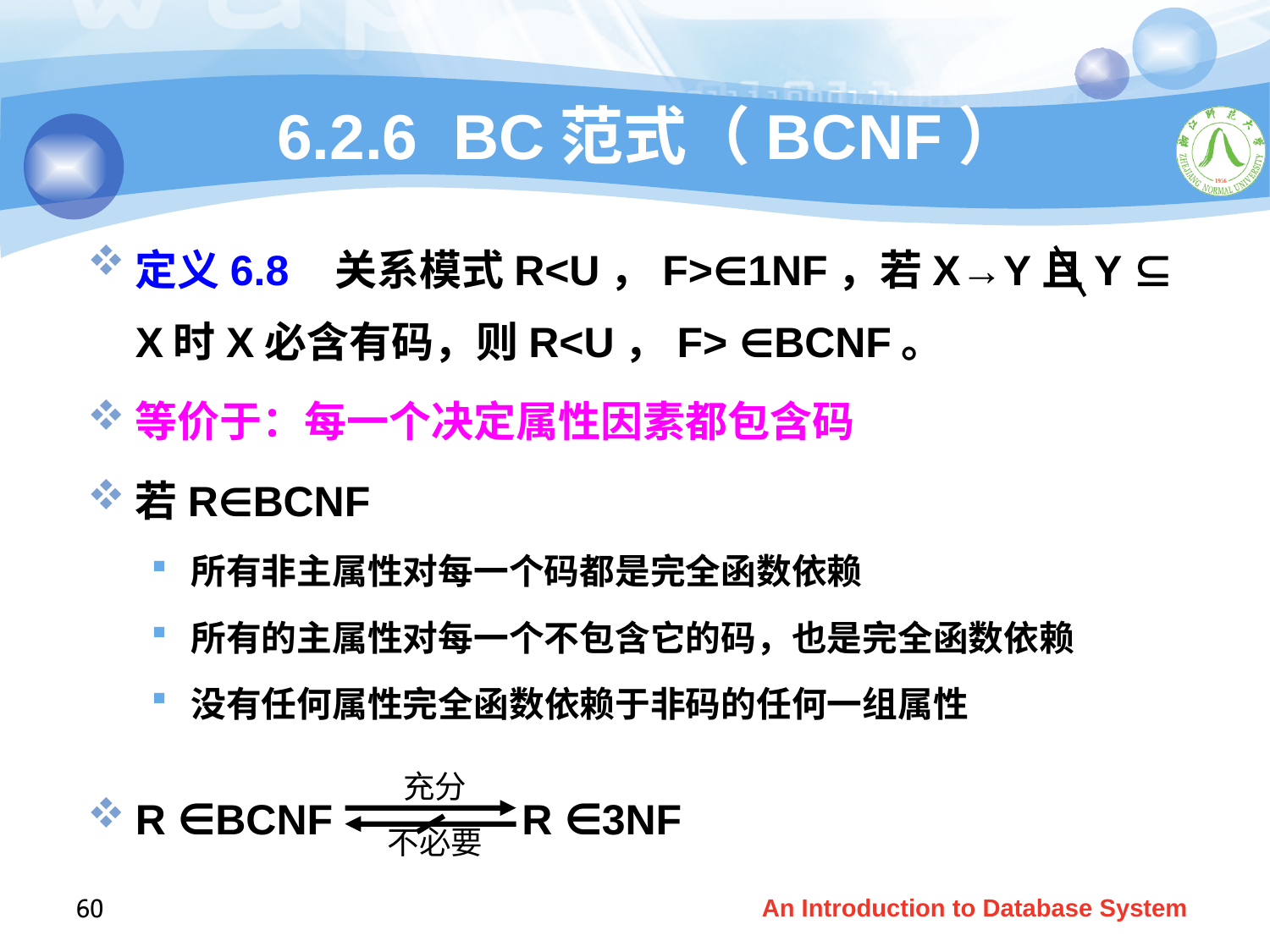

# 6.2.6  BC范式（BCNF）
定义6.8   关系模式R<U，F>∈1NF，若X→Y且Y ⊆ X时X必含有码，则R<U，F> ∈BCNF。
等价于：每一个决定属性因素都包含码
若R∈BCNF
所有非主属性对每一个码都是完全函数依赖
所有的主属性对每一个不包含它的码，也是完全函数依赖
没有任何属性完全函数依赖于非码的任何一组属性

R ∈BCNF                R ∈3NF

充分

不必要
60
An Introduction to Database System